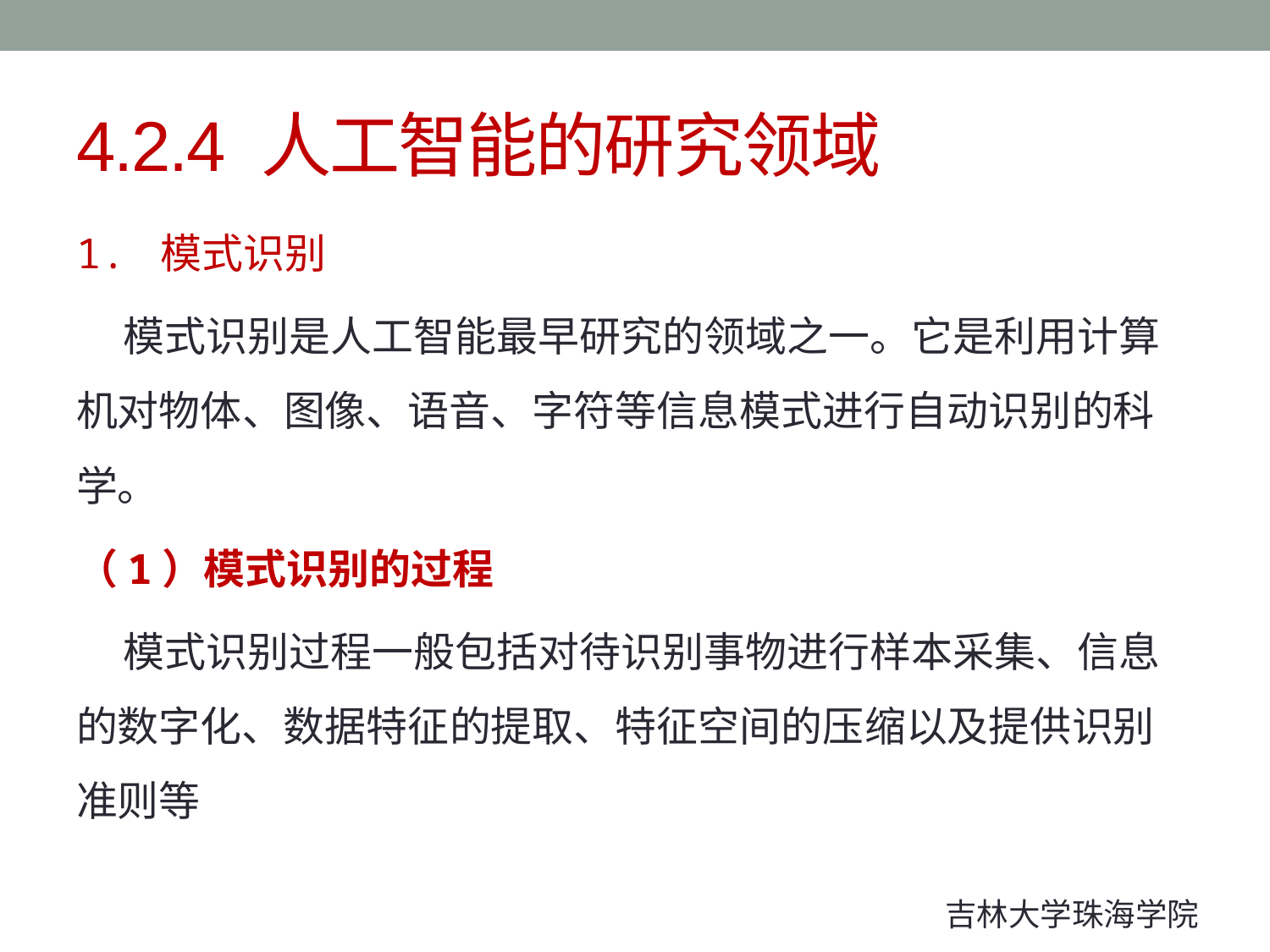

# 4.2.4 人工智能的研究领域
1. 模式识别
    模式识别是人工智能最早研究的领域之一。它是利用计算机对物体、图像、语音、字符等信息模式进行自动识别的科学。
（1）模式识别的过程
    模式识别过程一般包括对待识别事物进行样本采集、信息的数字化、数据特征的提取、特征空间的压缩以及提供识别准则等